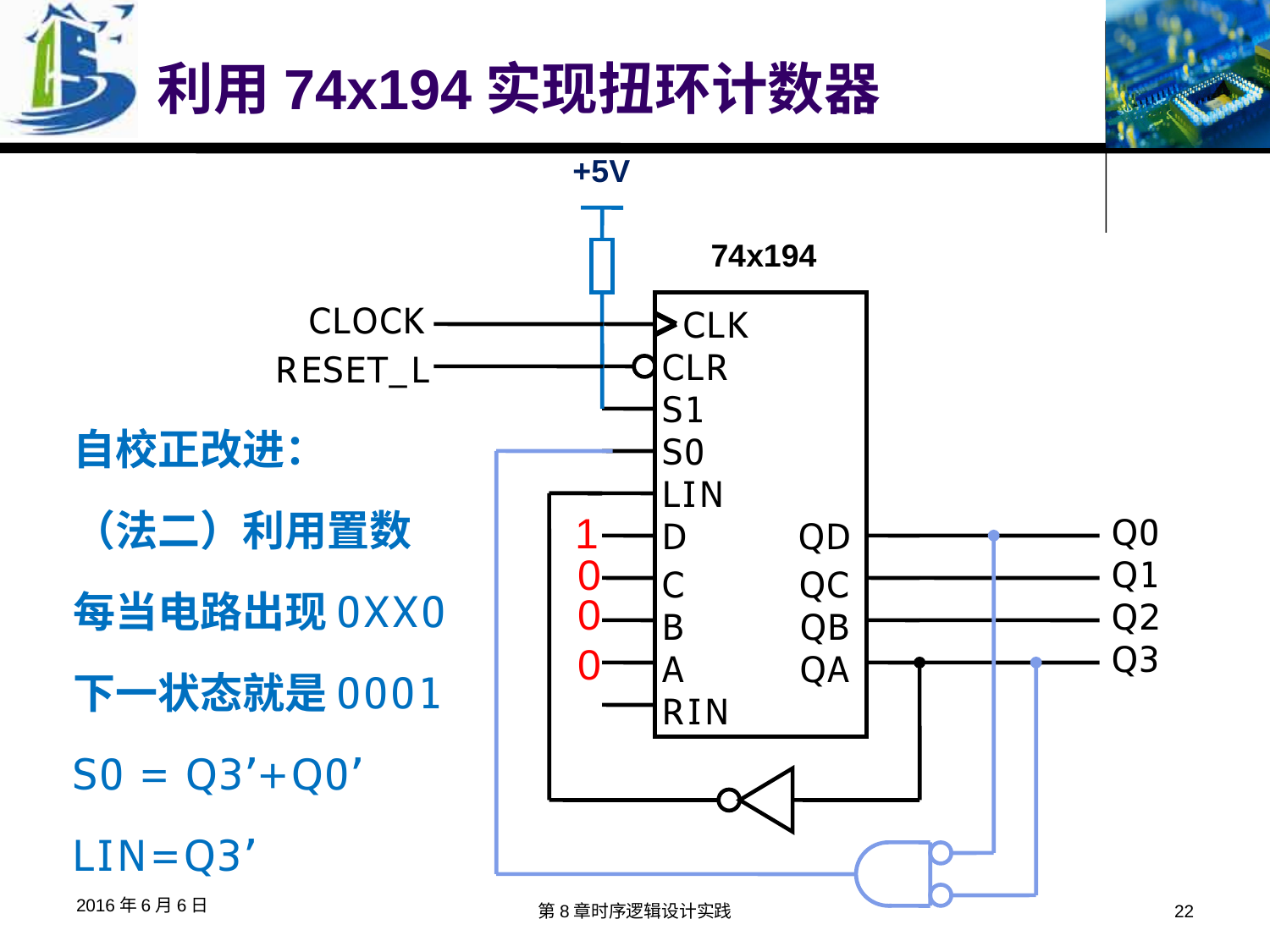

利用74x194实现扭环计数器
+5V

74x194
  CLK
CLR
S1
S0
LIN
D           QD
C           QC
B           QB
A           QA
RIN

CLOCK

RESET_L

自校正改进：
（法二）利用置数
每当电路出现0XX0
下一状态就是0001
S0 = Q3’+Q0’
LIN=Q3’

1
0
0
0
Q0
Q1
Q2
Q3

2016年6月6日
第8章时序逻辑设计实践
22